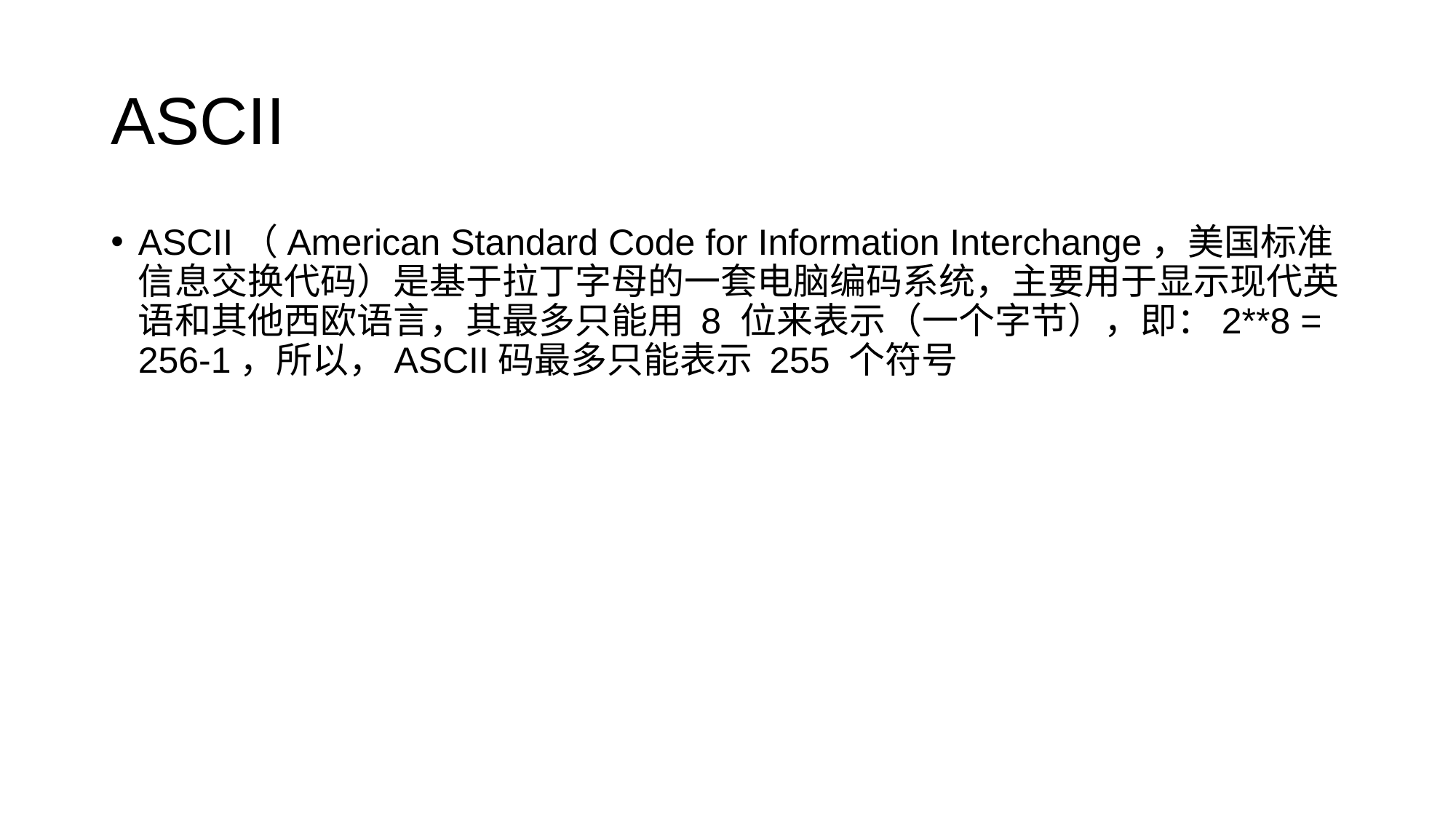

# ASCII
ASCII（American Standard Code for Information Interchange，美国标准信息交换代码）是基于拉丁字母的一套电脑编码系统，主要用于显示现代英语和其他西欧语言，其最多只能用 8 位来表示（一个字节），即：2**8 = 256-1，所以，ASCII码最多只能表示 255 个符号